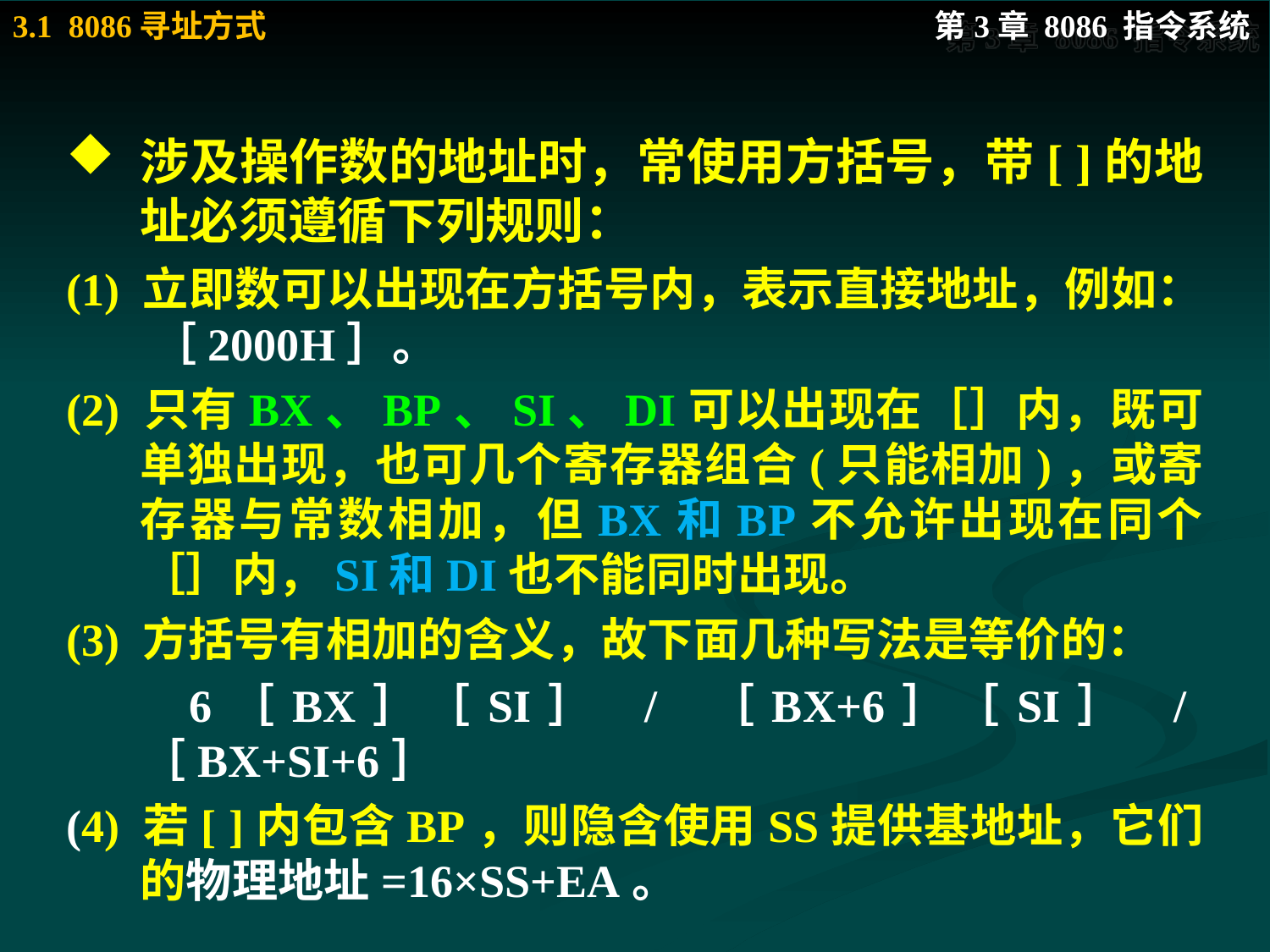

涉及操作数的地址时，常使用方括号，带[ ]的地址必须遵循下列规则：
(1) 立即数可以出现在方括号内，表示直接地址，例如：  ［2000H］。
(2) 只有BX、BP、SI、DI可以出现在［］内，既可单独出现，也可几个寄存器组合(只能相加)，或寄存器与常数相加，但BX和BP不允许出现在同个［］内，SI和DI也不能同时出现。
(3) 方括号有相加的含义，故下面几种写法是等价的：
       6［BX］［SI］  /  ［BX+6］［SI］  /  ［BX+SI+6］
(4) 若[ ]内包含BP，则隐含使用SS提供基地址，它们的物理地址=16×SS+EA。